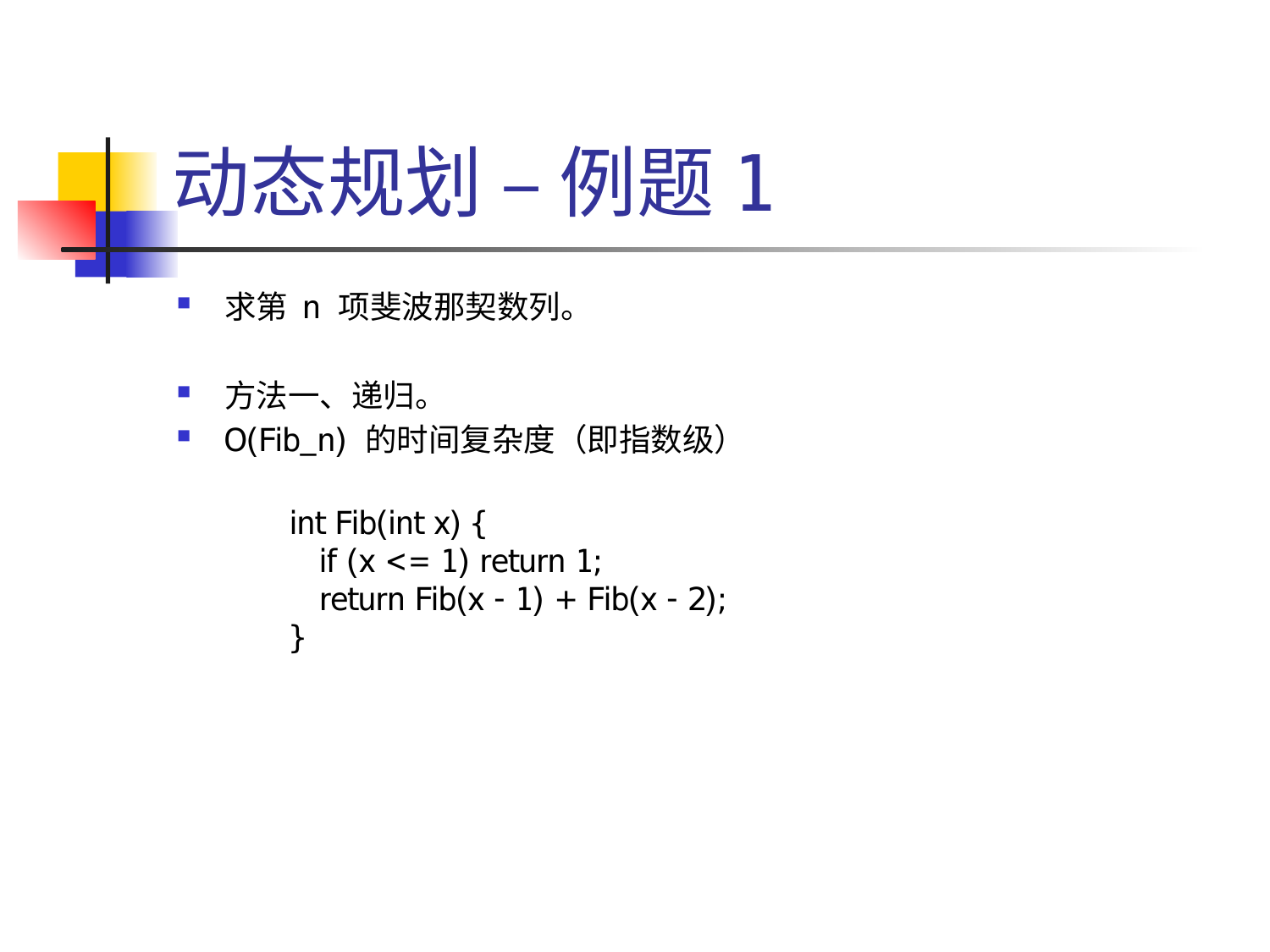

# 动态规划 – 例题1
求第 n 项斐波那契数列。

方法一、递归。
O(Fib_n) 的时间复杂度（即指数级）
int Fib(int x) {
   if (x <= 1) return 1;
   return Fib(x - 1) + Fib(x - 2);
}